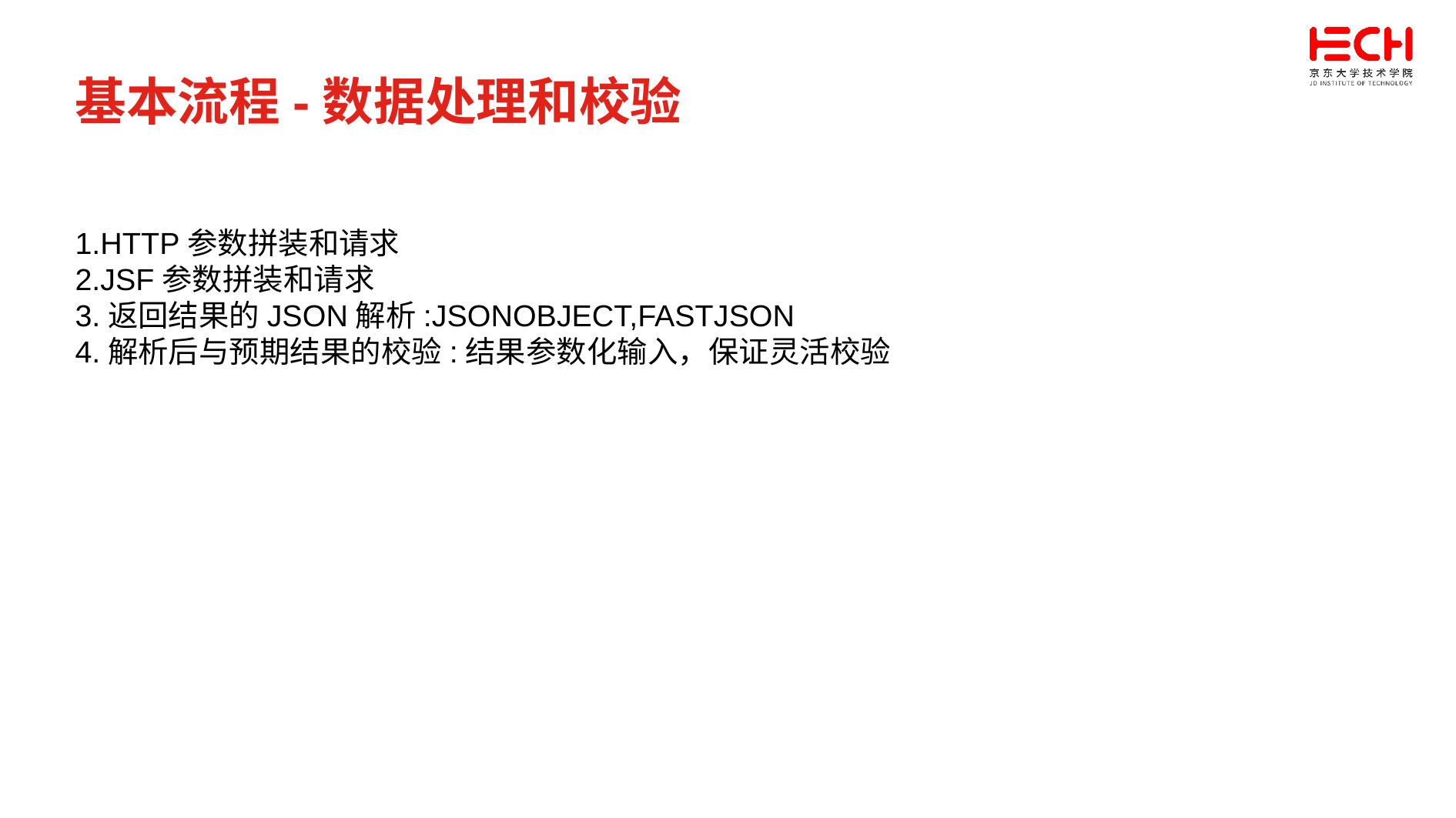

基本流程-数据处理和校验
1.HTTP参数拼装和请求
2.JSF参数拼装和请求
3.返回结果的JSON解析:JSONOBJECT,FASTJSON
4.解析后与预期结果的校验:结果参数化输入，保证灵活校验